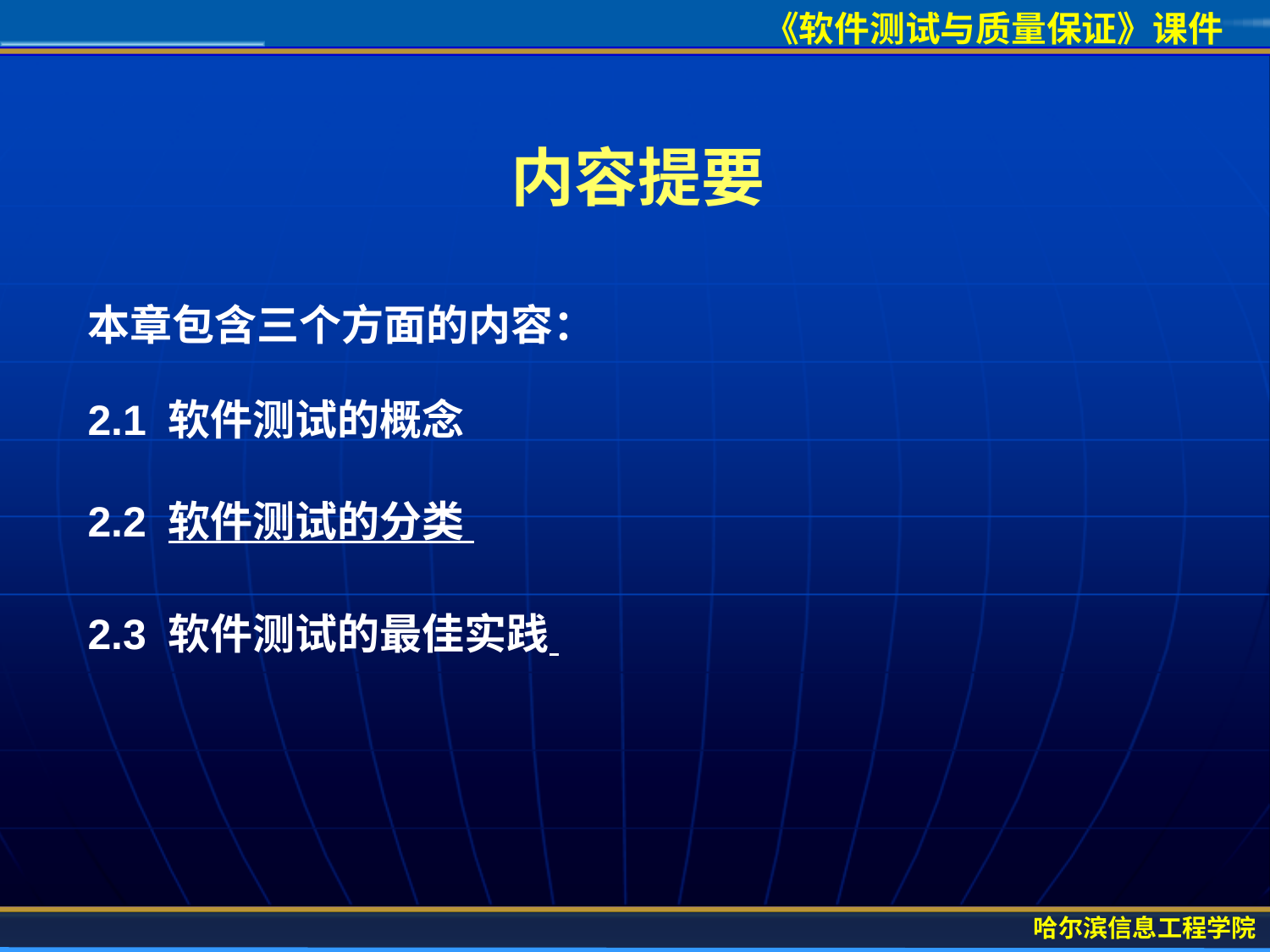

# 内容提要
本章包含三个方面的内容：
2.1 软件测试的概念
2.2 软件测试的分类
2.3 软件测试的最佳实践